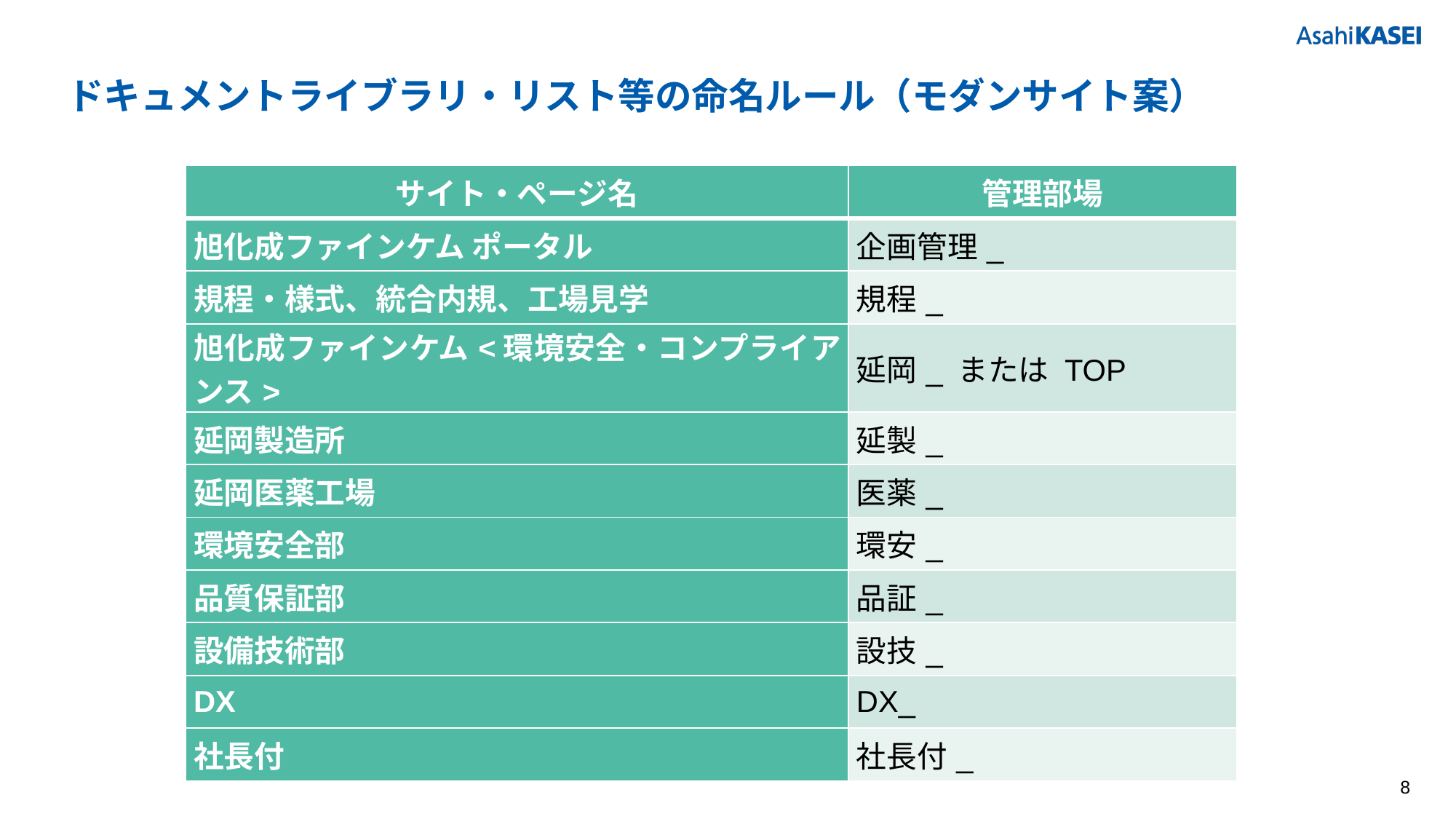

# ドキュメントライブラリ・リスト等の命名ルール（モダンサイト案）
| サイト・ページ名 | 管理部場 |
| --- | --- |
| 旭化成ファインケム ポータル | 企画管理\_ |
| 規程・様式、統合内規、工場見学 | 規程\_ |
| 旭化成ファインケム<環境安全・コンプライアンス> | 延岡\_ または TOP |
| 延岡製造所 | 延製\_ |
| 延岡医薬工場 | 医薬\_ |
| 環境安全部 | 環安\_ |
| 品質保証部 | 品証\_ |
| 設備技術部 | 設技\_ |
| DX | DX\_ |
| 社長付 | 社長付\_ |
8